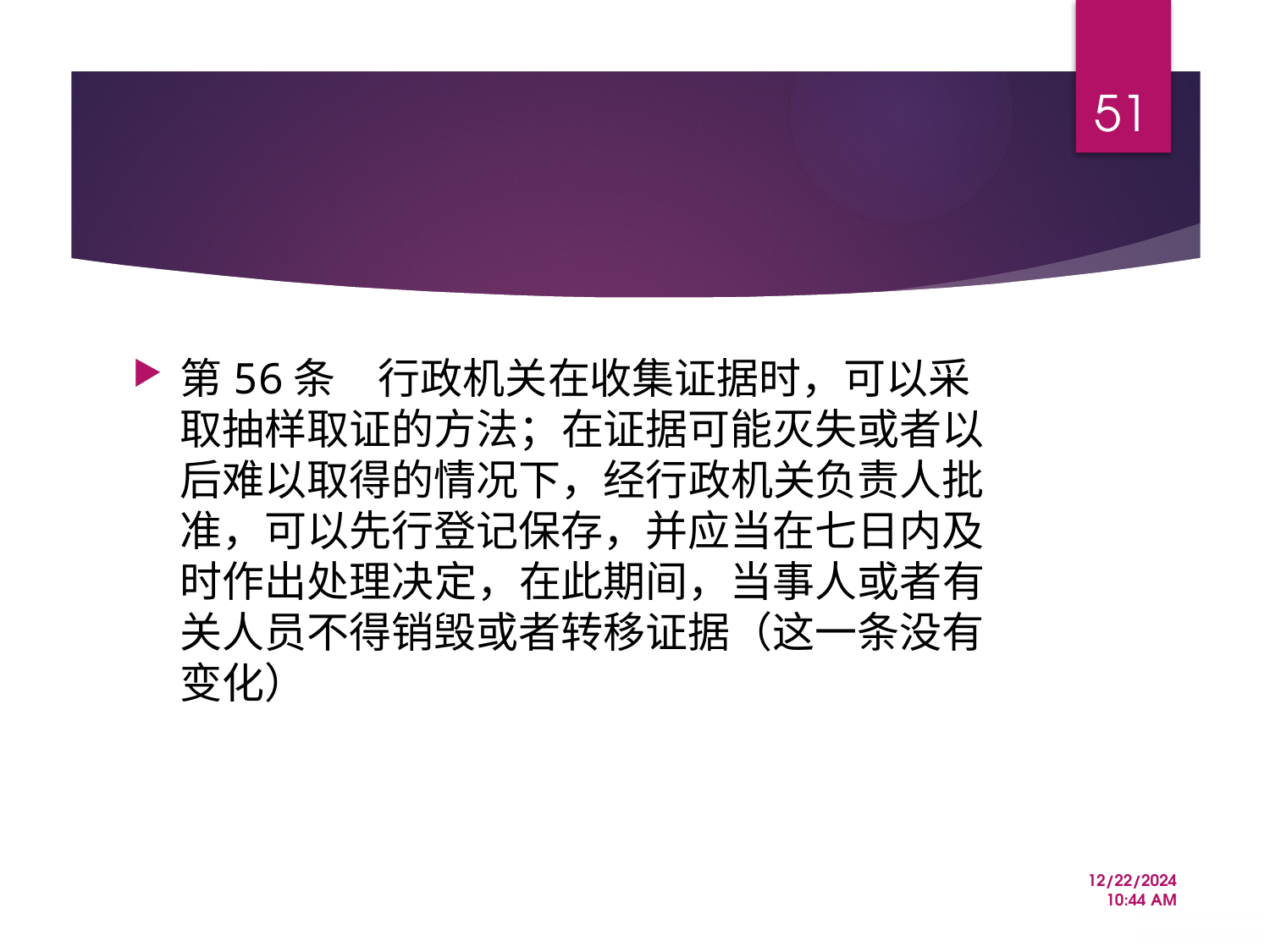

51
#
第56条　行政机关在收集证据时，可以采取抽样取证的方法；在证据可能灭失或者以后难以取得的情况下，经行政机关负责人批准，可以先行登记保存，并应当在七日内及时作出处理决定，在此期间，当事人或者有关人员不得销毁或者转移证据（这一条没有变化）

12/22/2024 10:44 AM